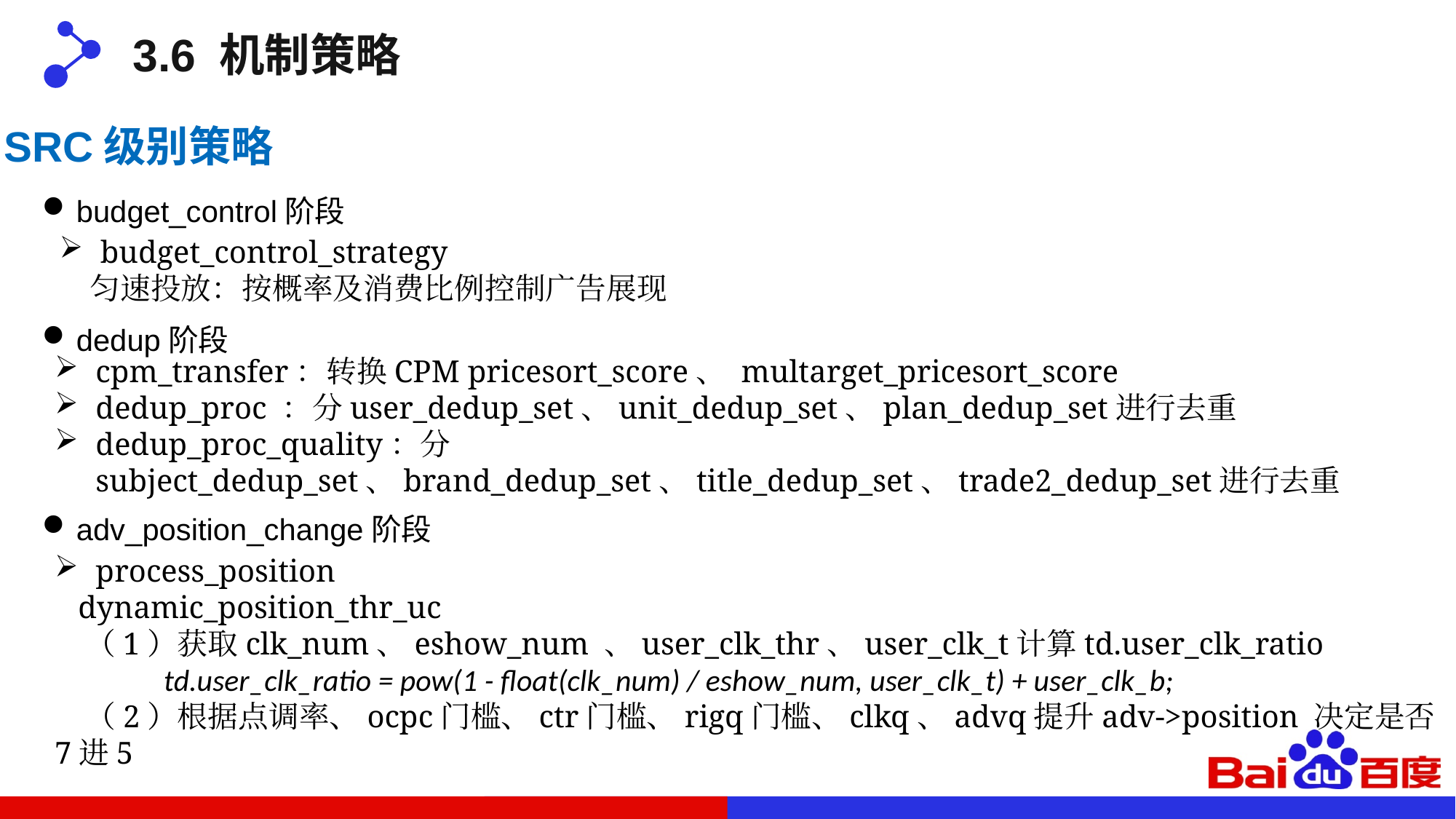

3.6 机制策略
SRC级别策略
budget_control阶段
budget_control_strategy
   匀速投放：按概率及消费比例控制广告展现
dedup阶段
cpm_transfer：转换CPM pricesort_score、 multarget_pricesort_score
dedup_proc ：分user_dedup_set、unit_dedup_set、plan_dedup_set进行去重
dedup_proc_quality：分subject_dedup_set、brand_dedup_set、title_dedup_set、trade2_dedup_set进行去重
adv_position_change阶段
process_position
   dynamic_position_thr_uc
   （1）获取clk_num、eshow_num 、user_clk_thr、user_clk_t计算td.user_clk_ratio
	td.user_clk_ratio = pow(1 - float(clk_num) / eshow_num, user_clk_t) + user_clk_b;
   （2）根据点调率、ocpc门槛、ctr门槛、rigq门槛、clkq、advq提升adv->position 决定是否7进5